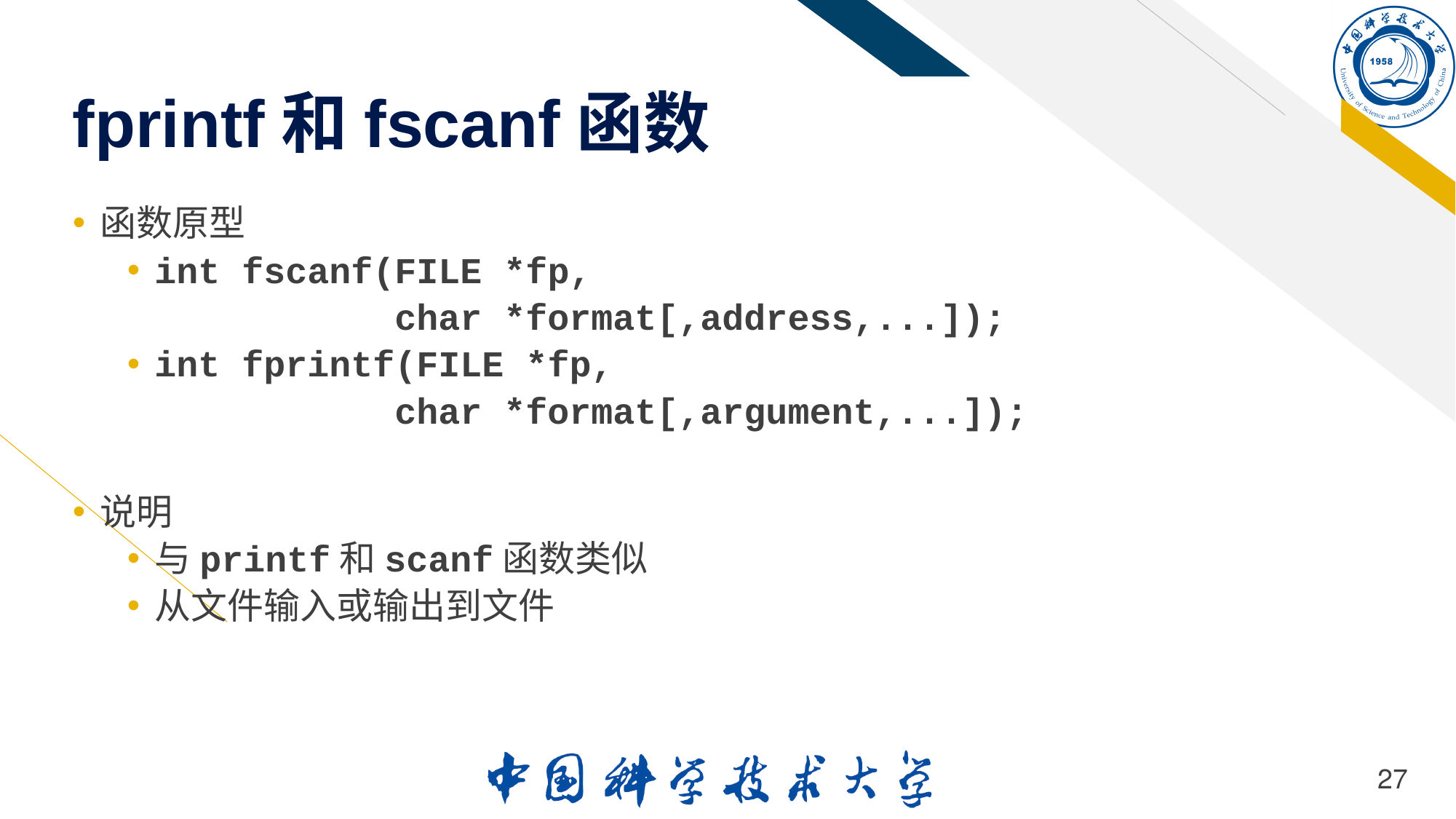

# fprintf和fscanf函数
函数原型
int fscanf(FILE *fp,
	           char *format[,address,...]);
int fprintf(FILE *fp,
	           char *format[,argument,...]);

说明
与printf和scanf函数类似
从文件输入或输出到文件
27